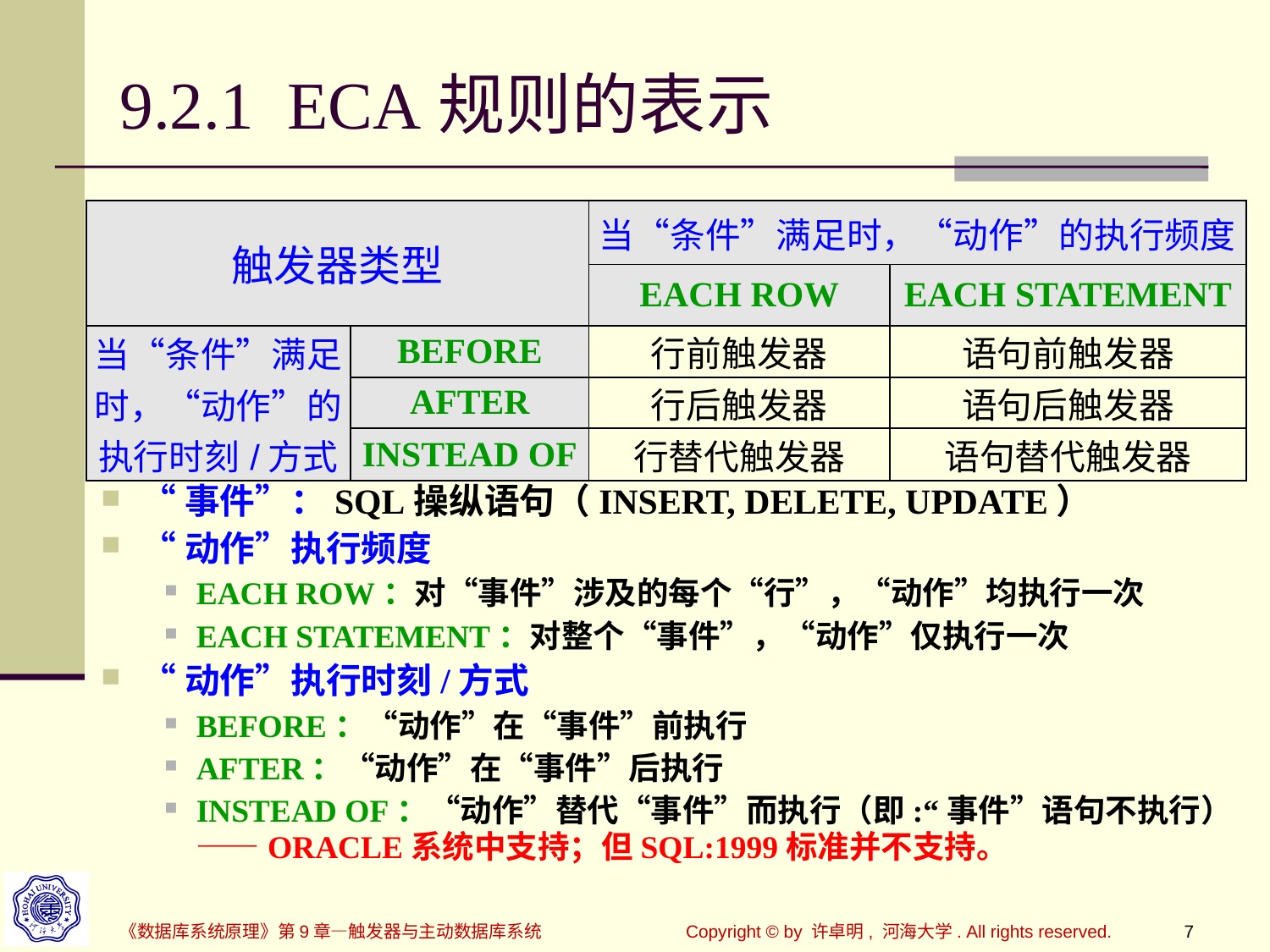

# 9.2.1  ECA规则的表示
| 触发器类型 |  | 当“条件”满足时，“动作”的执行频度 |  |
| --- | --- | --- | --- |
|  |  | EACH ROW | EACH STATEMENT |
| 当“条件”满足时，“动作”的执行时刻/方式 | BEFORE | 行前触发器 | 语句前触发器 |
|  | AFTER | 行后触发器 | 语句后触发器 |
|  | INSTEAD OF | 行替代触发器 | 语句替代触发器 |
“事件”：SQL操纵语句（INSERT, DELETE, UPDATE）
“动作”执行频度
EACH ROW：对“事件”涉及的每个“行”，“动作”均执行一次
EACH STATEMENT：对整个“事件”，“动作”仅执行一次
“动作”执行时刻/方式
BEFORE：“动作”在“事件”前执行
AFTER：“动作”在“事件”后执行
INSTEAD OF：“动作”替代“事件”而执行（即:“事件”语句不执行）
——ORACLE系统中支持；但SQL:1999标准并不支持。
《数据库系统原理》第9章—触发器与主动数据库系统
Copyright © by 许卓明, 河海大学. All rights reserved.
7